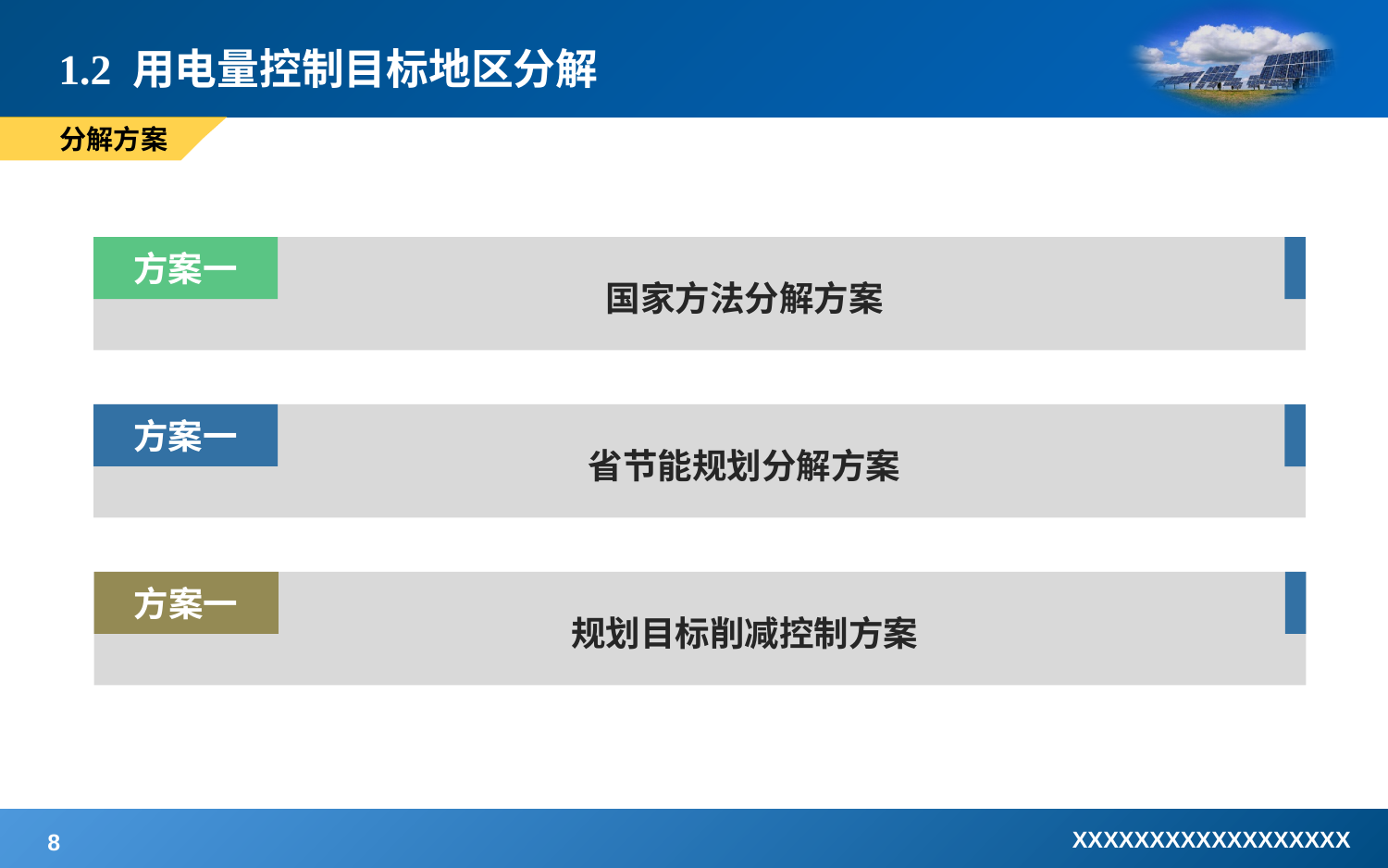

# 1.2 用电量控制目标地区分解
分解方案
方案一

国家方法分解方案
方案一

省节能规划分解方案
方案一

规划目标削减控制方案